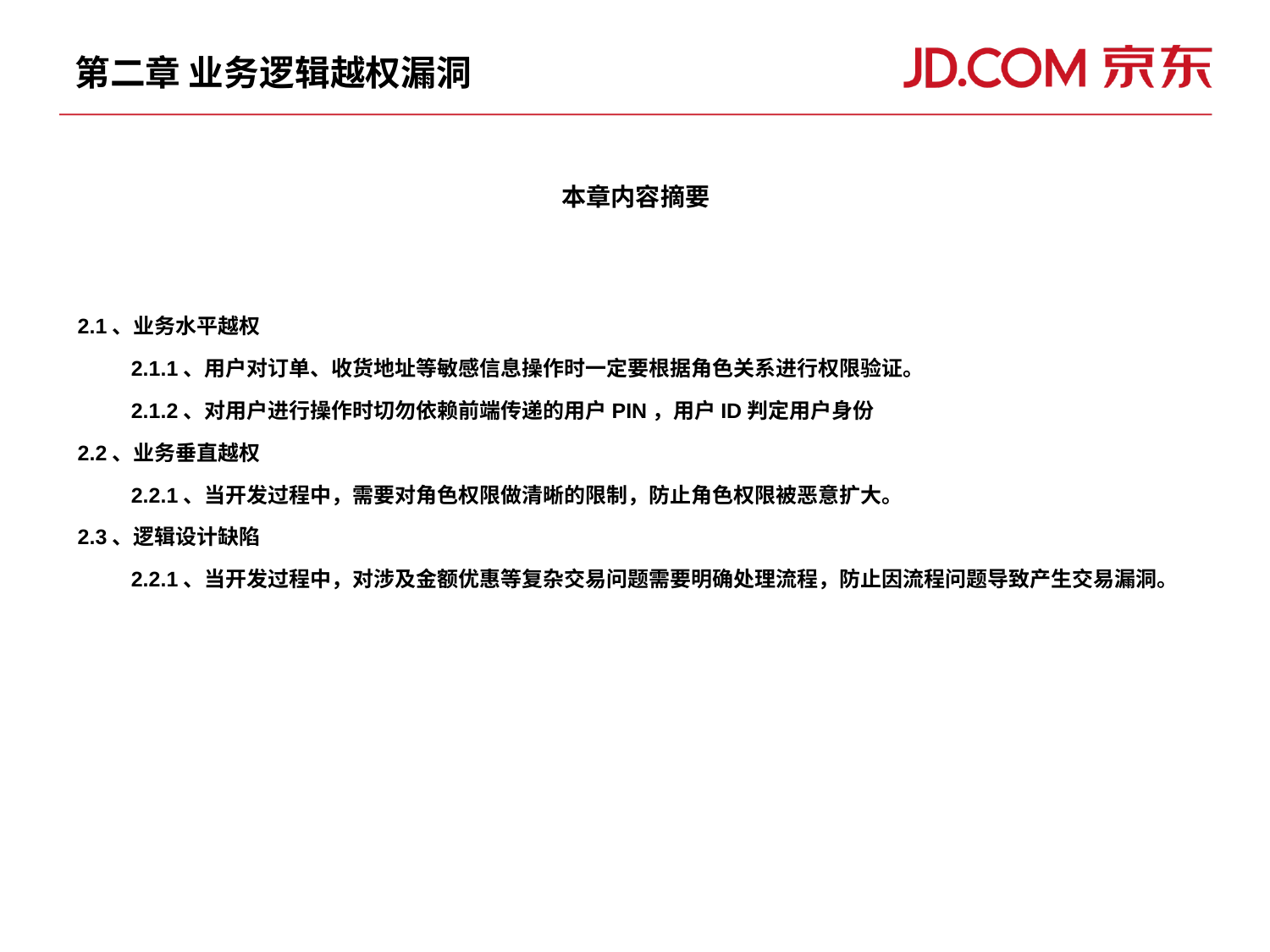

# 第二章 业务逻辑越权漏洞

本章内容摘要

2.1、业务水平越权
         2.1.1、用户对订单、收货地址等敏感信息操作时一定要根据角色关系进行权限验证。
         2.1.2、对用户进行操作时切勿依赖前端传递的用户PIN，用户ID判定用户身份
2.2、业务垂直越权
         2.2.1、当开发过程中，需要对角色权限做清晰的限制，防止角色权限被恶意扩大。
2.3、逻辑设计缺陷
         2.2.1、当开发过程中，对涉及金额优惠等复杂交易问题需要明确处理流程，防止因流程问题导致产生交易漏洞。